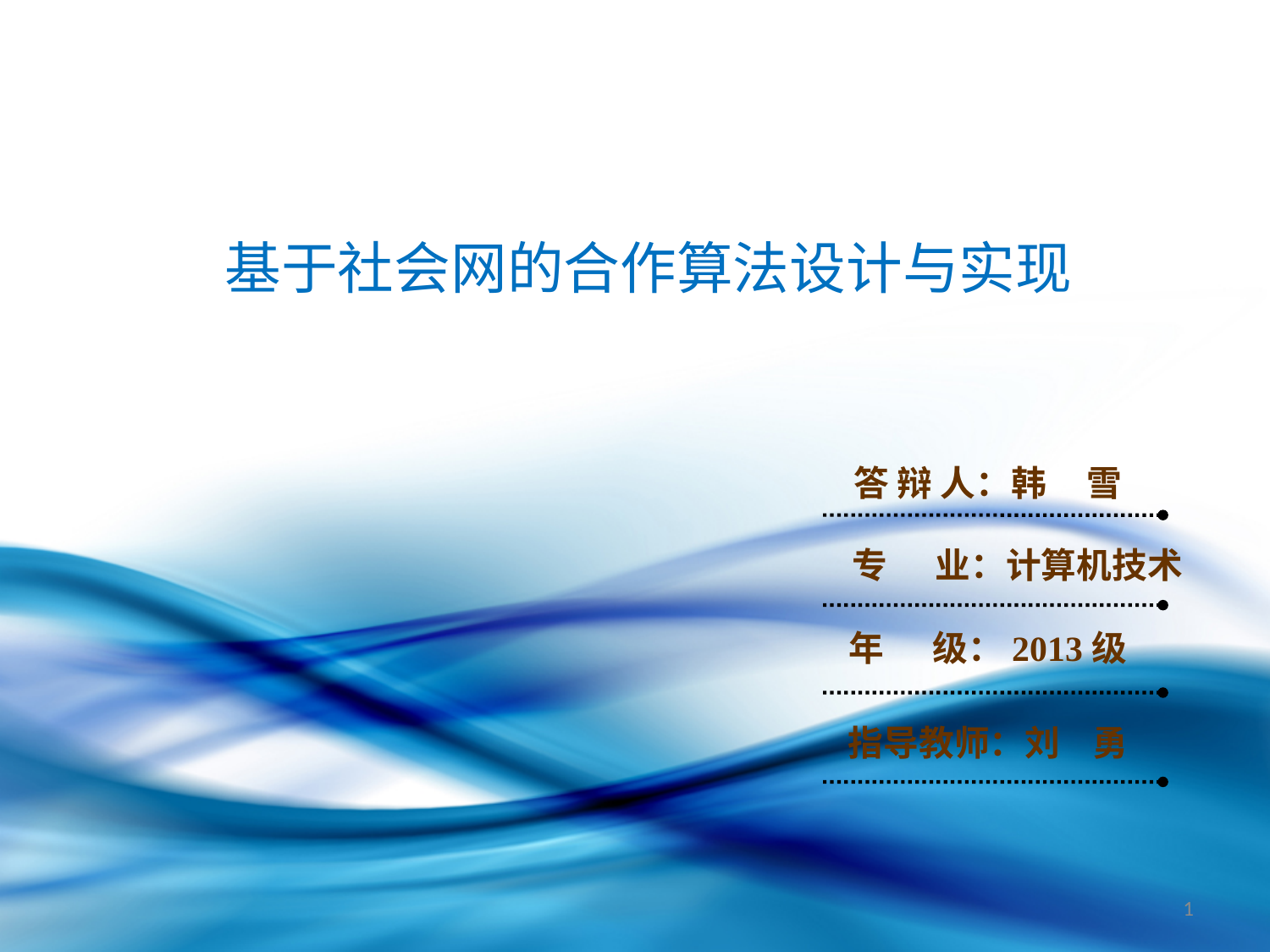

基于社会网的合作算法设计与实现
答 辩 人：韩     雪

专      业：计算机技术

年      级：2013级

指导教师：刘    勇

1